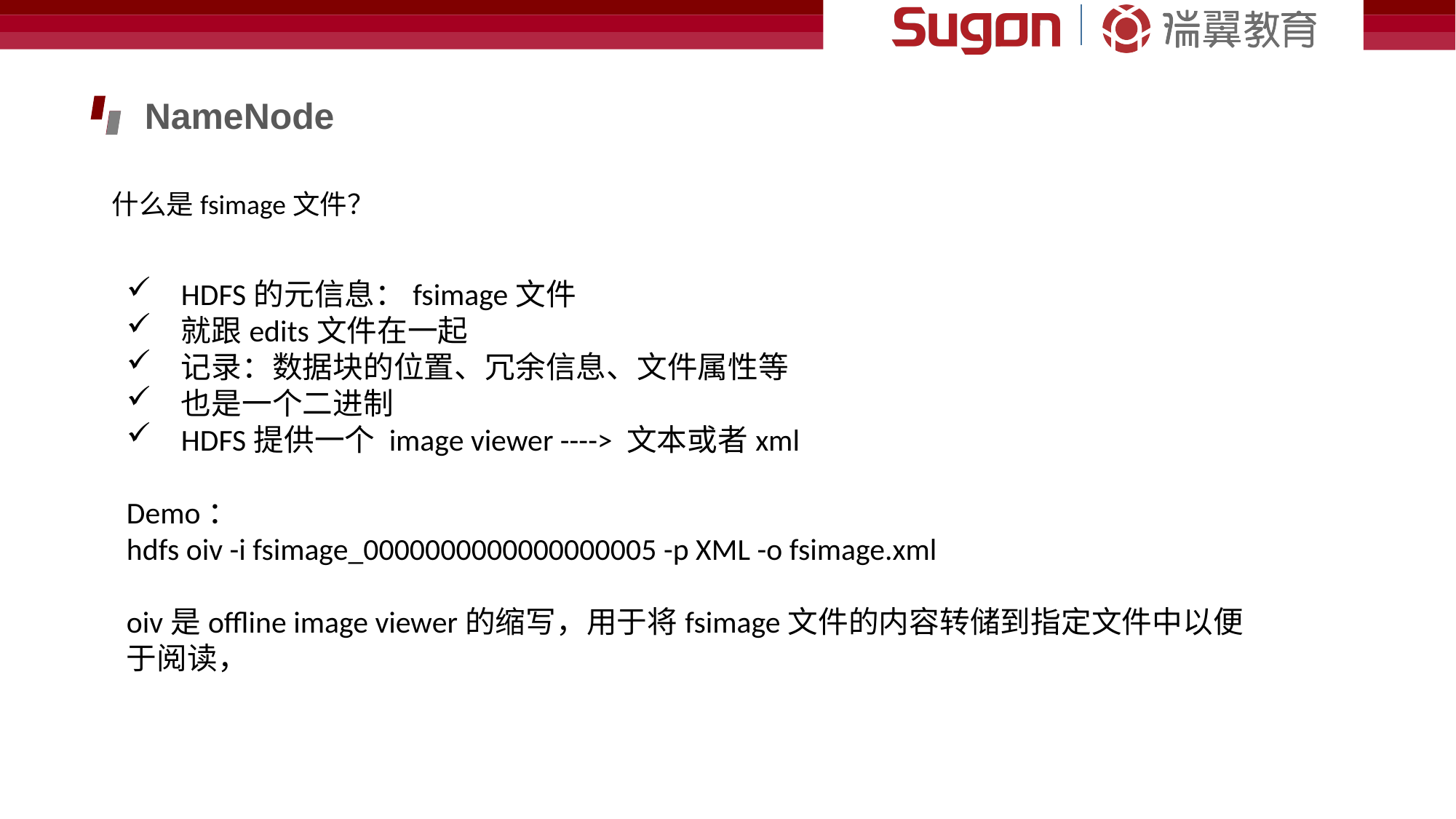

NameNode

什么是fsimage文件？
HDFS的元信息：fsimage文件
就跟edits文件在一起
记录：数据块的位置、冗余信息、文件属性等
也是一个二进制
HDFS提供一个 image viewer ----> 文本或者xml

Demo：
hdfs oiv -i fsimage_0000000000000000005 -p XML -o fsimage.xml

oiv是offline image viewer的缩写，用于将fsimage文件的内容转储到指定文件中以便于阅读，